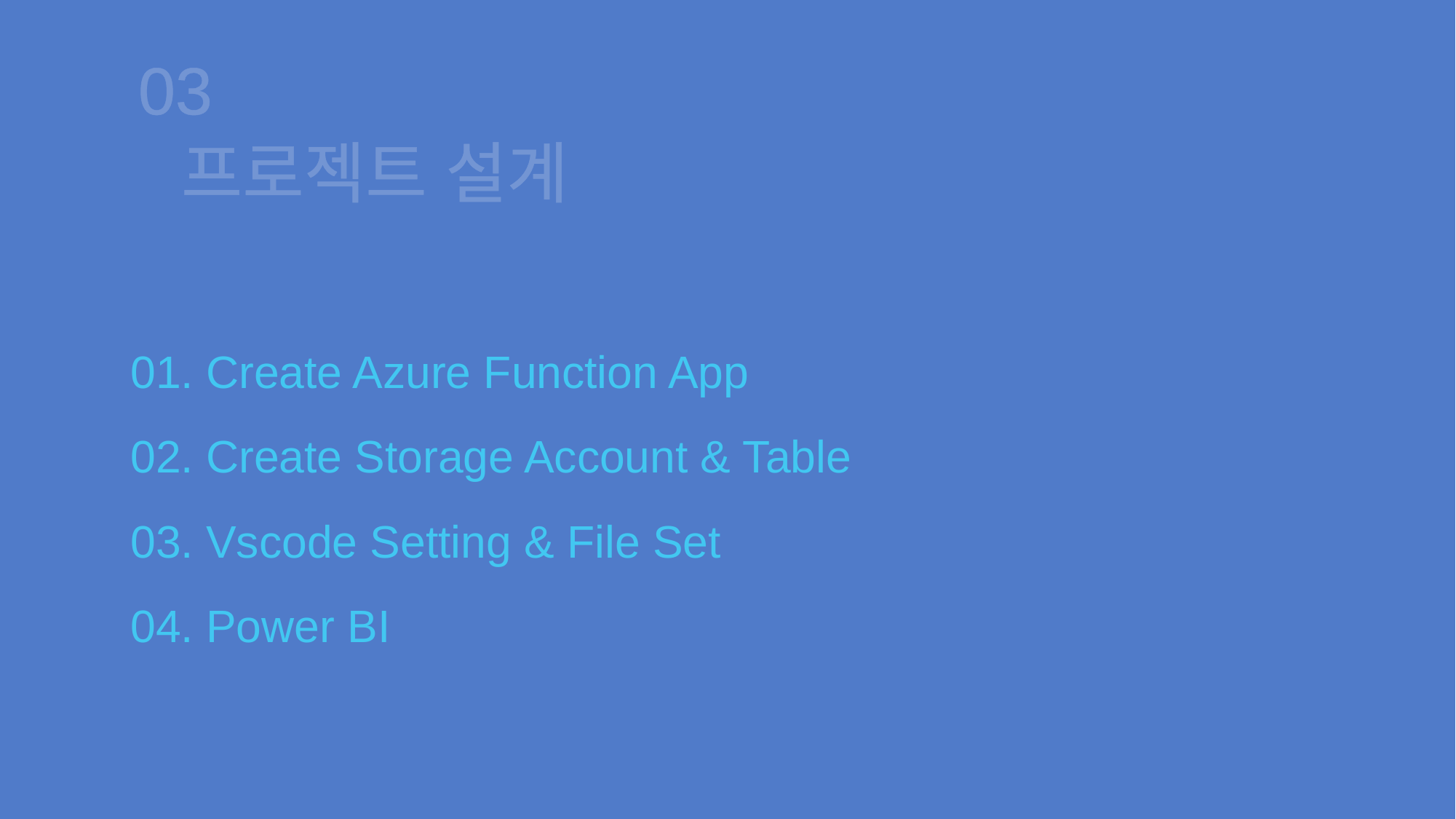

03
프로젝트 설계
01. Create Azure Function App
02. Create Storage Account & Table
03. Vscode Setting & File Set
04. Power BI